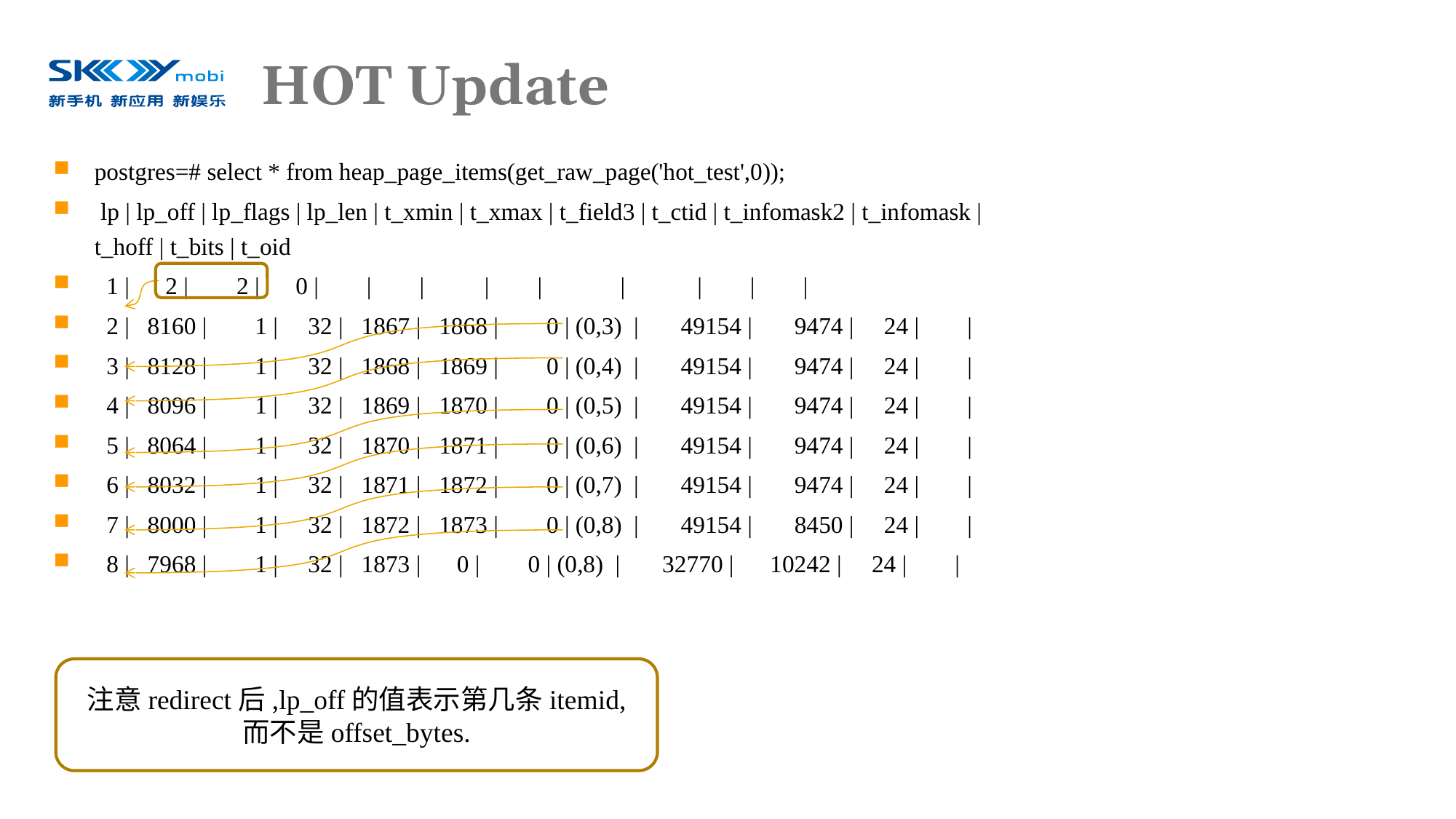

# HOT Update
postgres=# select * from heap_page_items(get_raw_page('hot_test',0));
 lp | lp_off | lp_flags | lp_len | t_xmin | t_xmax | t_field3 | t_ctid | t_infomask2 | t_infomask | t_hoff | t_bits | t_oid
  1 |      2 |        2 |      0 |        |        |          |        |             |            |        |        |
  2 |   8160 |        1 |     32 |   1867 |   1868 |        0 | (0,3)  |       49154 |       9474 |     24 |        |
  3 |   8128 |        1 |     32 |   1868 |   1869 |        0 | (0,4)  |       49154 |       9474 |     24 |        |
  4 |   8096 |        1 |     32 |   1869 |   1870 |        0 | (0,5)  |       49154 |       9474 |     24 |        |
  5 |   8064 |        1 |     32 |   1870 |   1871 |        0 | (0,6)  |       49154 |       9474 |     24 |        |
  6 |   8032 |        1 |     32 |   1871 |   1872 |        0 | (0,7)  |       49154 |       9474 |     24 |        |
  7 |   8000 |        1 |     32 |   1872 |   1873 |        0 | (0,8)  |       49154 |       8450 |     24 |        |
  8 |   7968 |        1 |     32 |   1873 |      0 |        0 | (0,8)  |       32770 |      10242 |     24 |        |

注意redirect后,lp_off的值表示第几条itemid, 而不是offset_bytes.